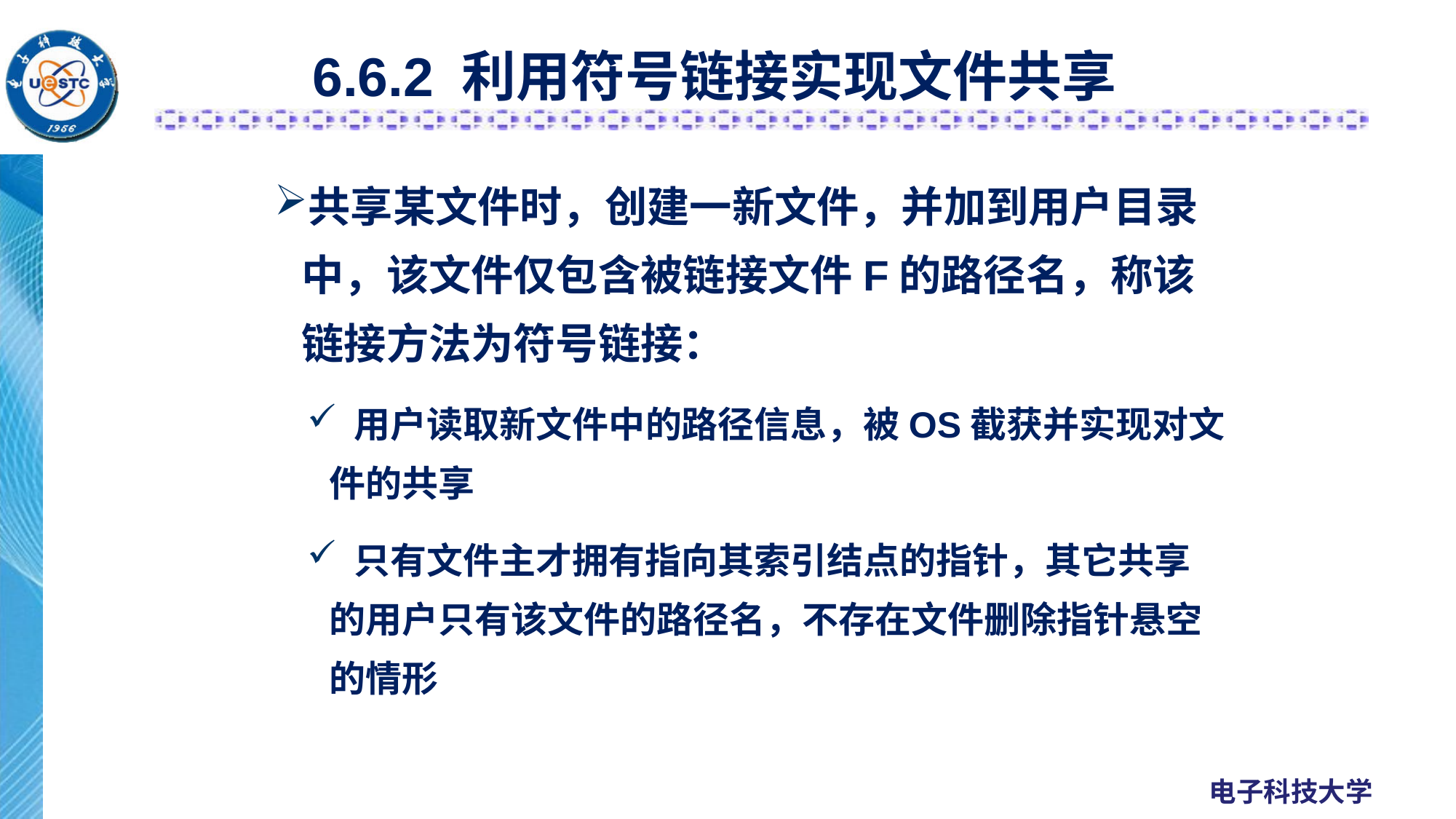

6.6.2 利用符号链接实现文件共享
共享某文件时，创建一新文件，并加到用户目录中，该文件仅包含被链接文件F的路径名，称该链接方法为符号链接：
 用户读取新文件中的路径信息，被OS截获并实现对文件的共享
 只有文件主才拥有指向其索引结点的指针，其它共享的用户只有该文件的路径名，不存在文件删除指针悬空的情形